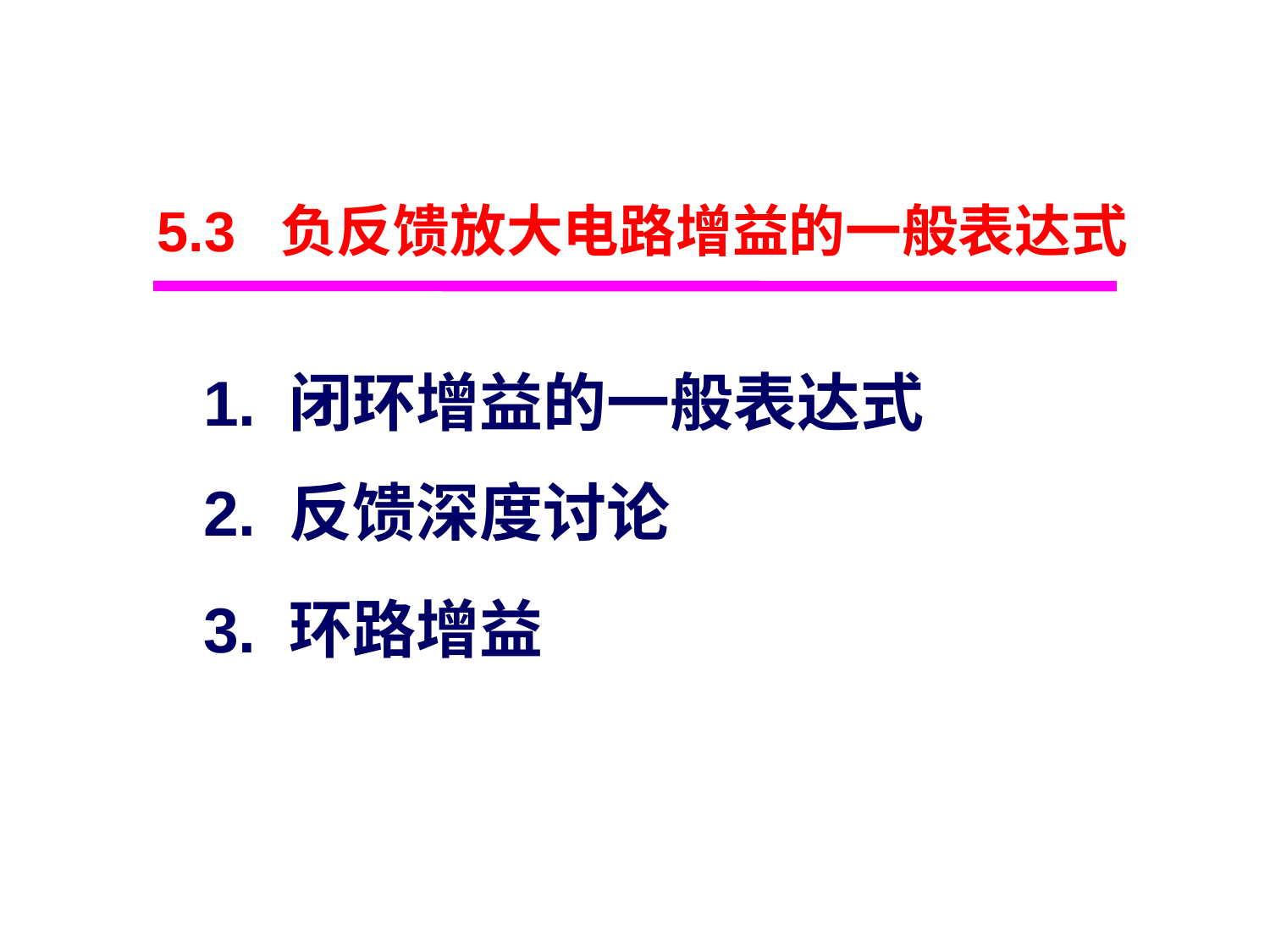

5.3  负反馈放大电路增益的一般表达式

1. 闭环增益的一般表达式
2. 反馈深度讨论
3. 环路增益